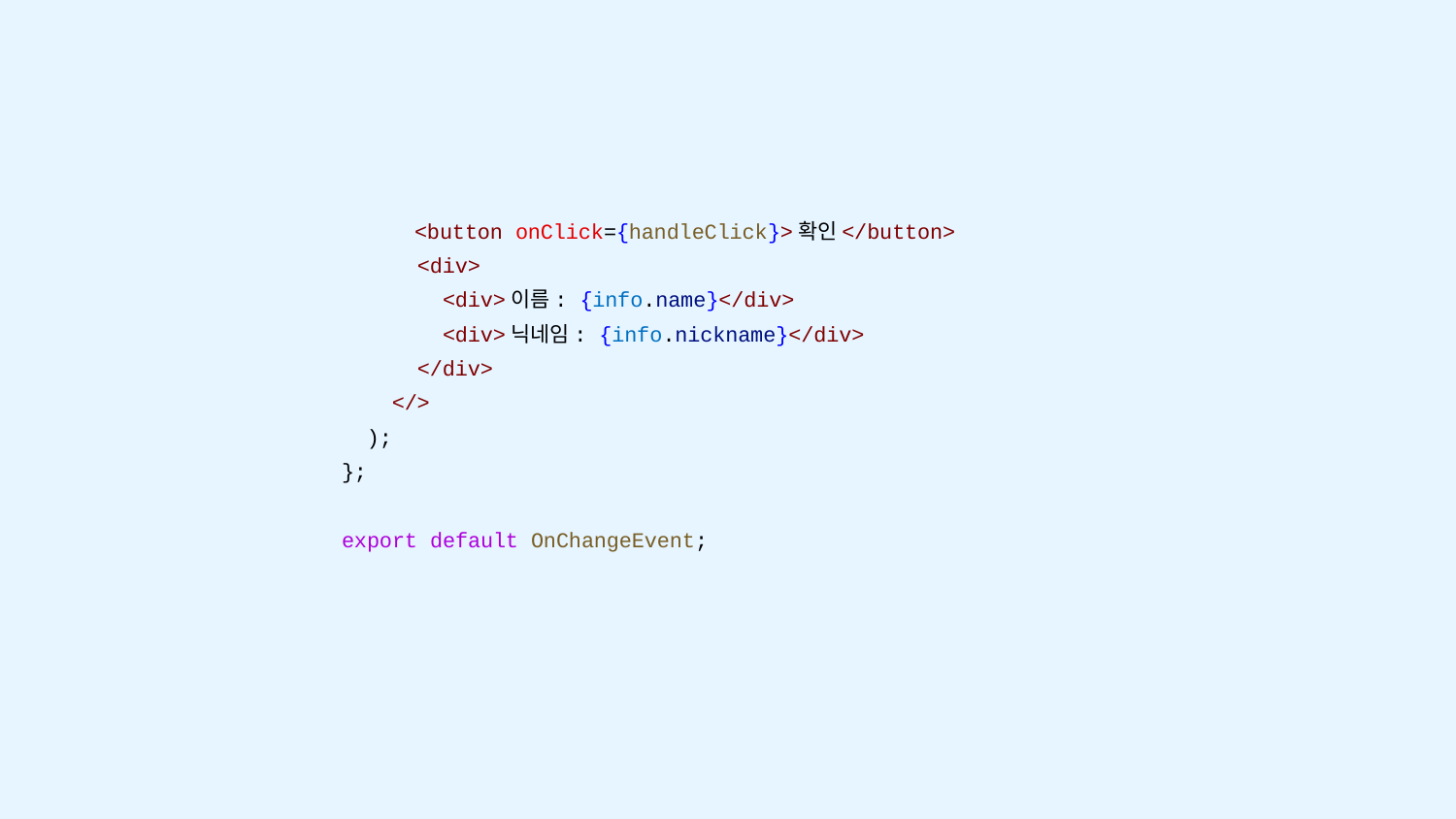

<button onClick={handleClick}>확인</button>
      <div>
        <div>이름: {info.name}</div>
        <div>닉네임: {info.nickname}</div>
      </div>
    </>
  );
};

export default OnChangeEvent;